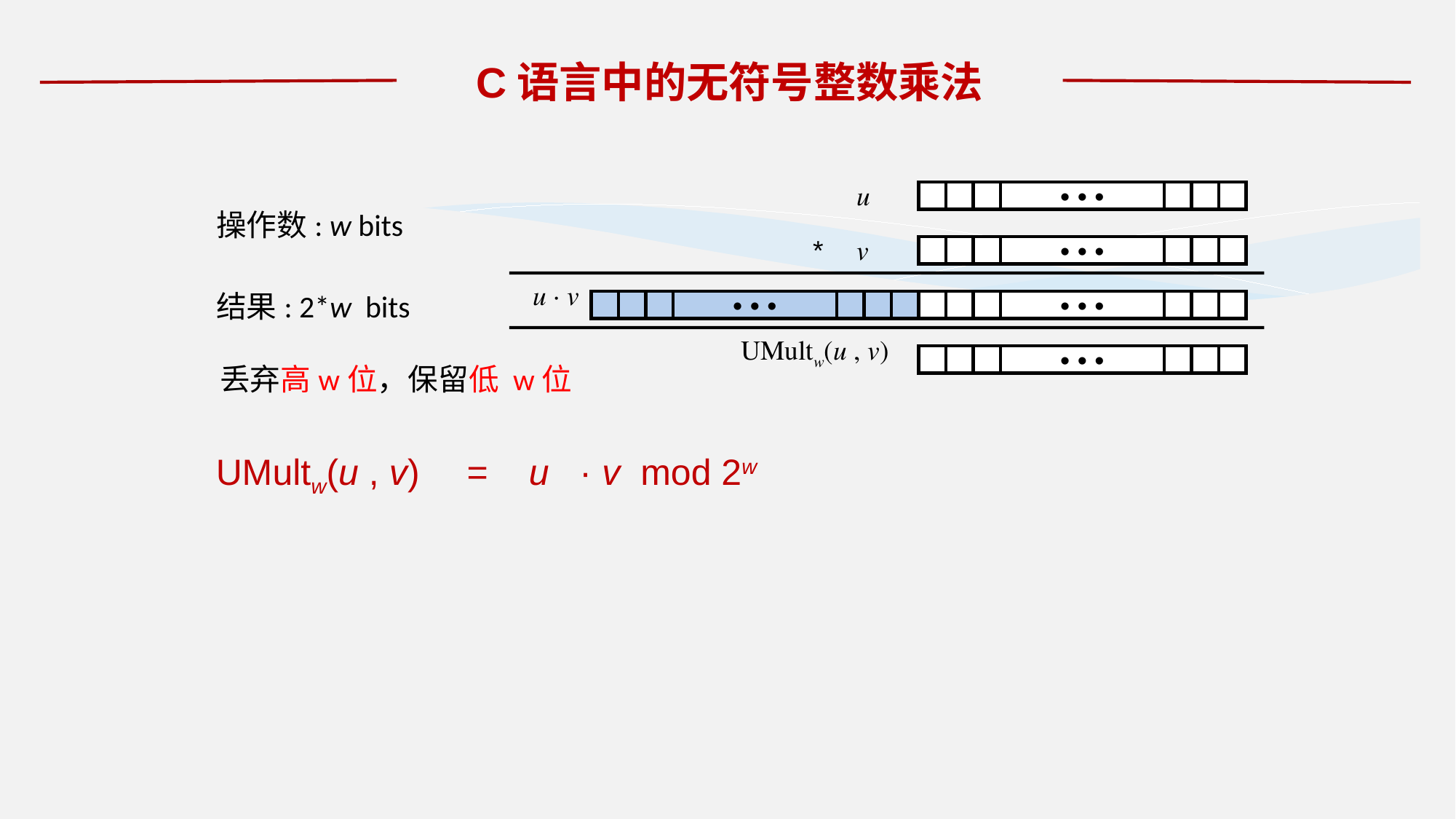

# C语言中的无符号整数乘法
u

• • •

操作数: w bits
*
v

• • •

u · v
结果: 2*w  bits

• • •

• • •

UMultw(u , v)

• • •

丢弃高w位，保留低 w位
UMultw(u , v)	=    u   · v  mod 2w